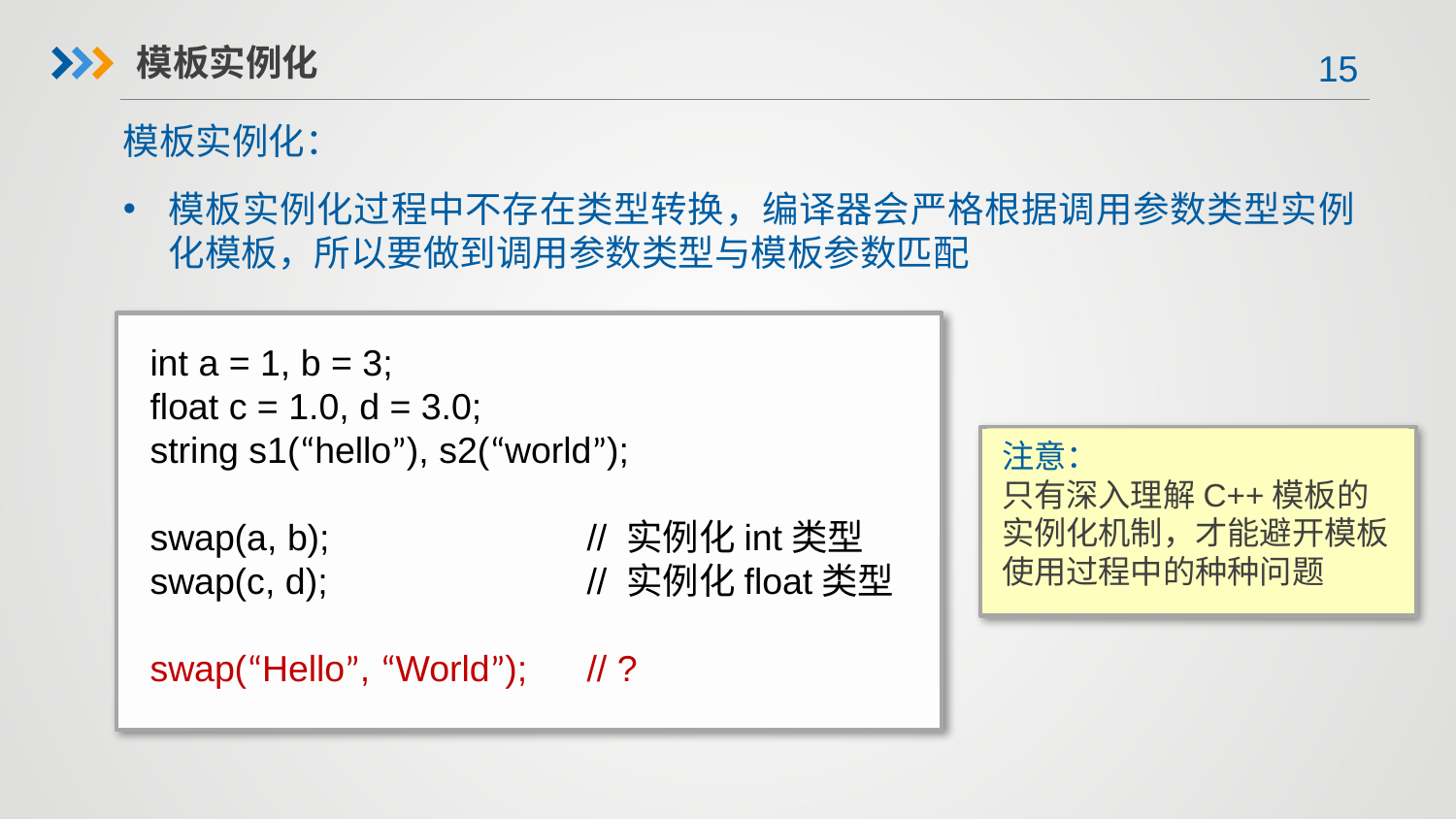

模板实例化
模板实例化：
模板实例化过程中不存在类型转换，编译器会严格根据调用参数类型实例化模板，所以要做到调用参数类型与模板参数匹配

int a = 1, b = 3;
float c = 1.0, d = 3.0;
string s1(“hello”), s2(“world”);

swap(a, b);		// 实例化int类型
swap(c, d);		// 实例化float类型

swap(“Hello”, “World”);	// ?

注意：
只有深入理解C++模板的实例化机制，才能避开模板使用过程中的种种问题